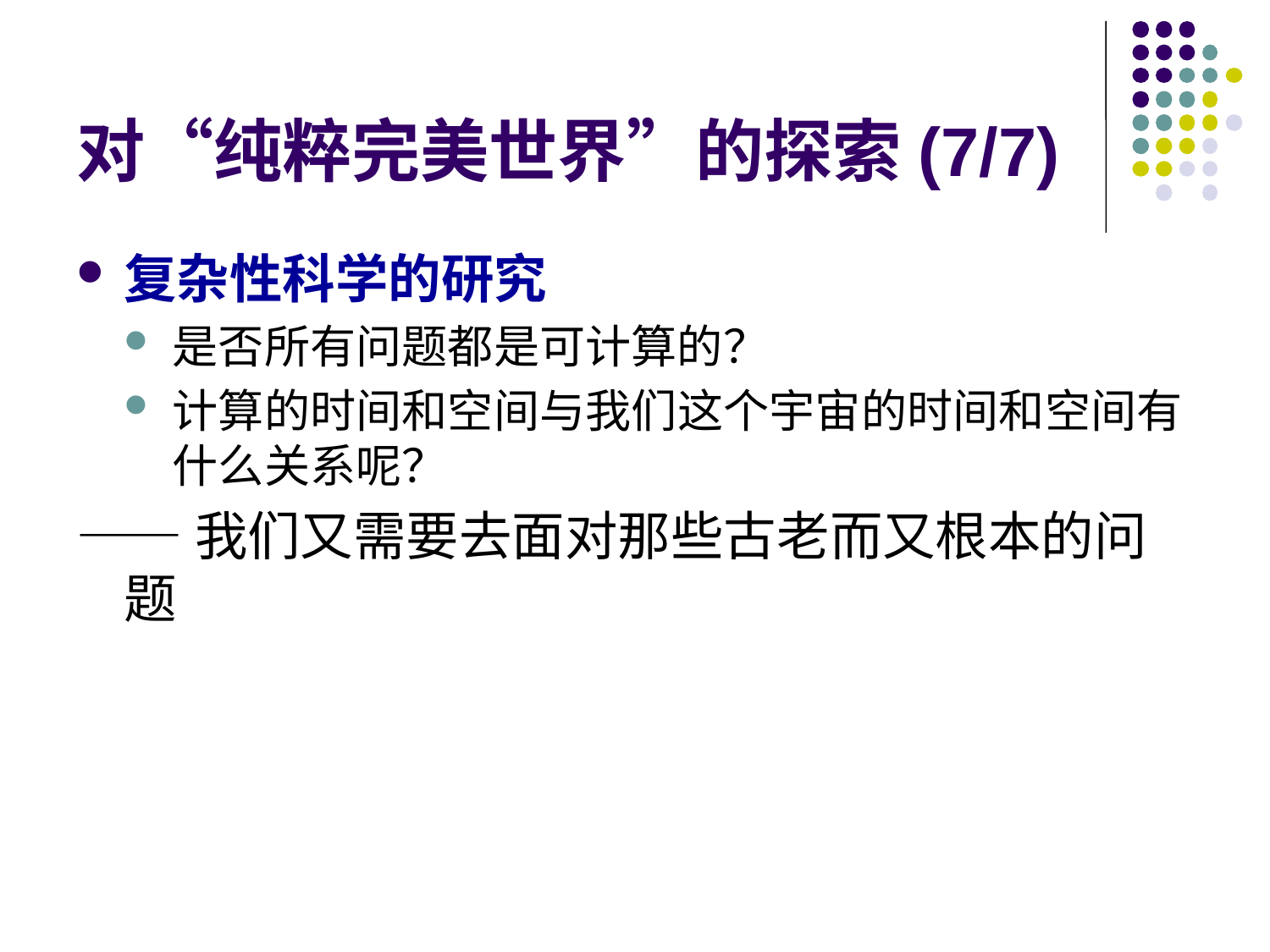

# 对“纯粹完美世界”的探索(7/7)
复杂性科学的研究
是否所有问题都是可计算的？
计算的时间和空间与我们这个宇宙的时间和空间有什么关系呢？
——我们又需要去面对那些古老而又根本的问题